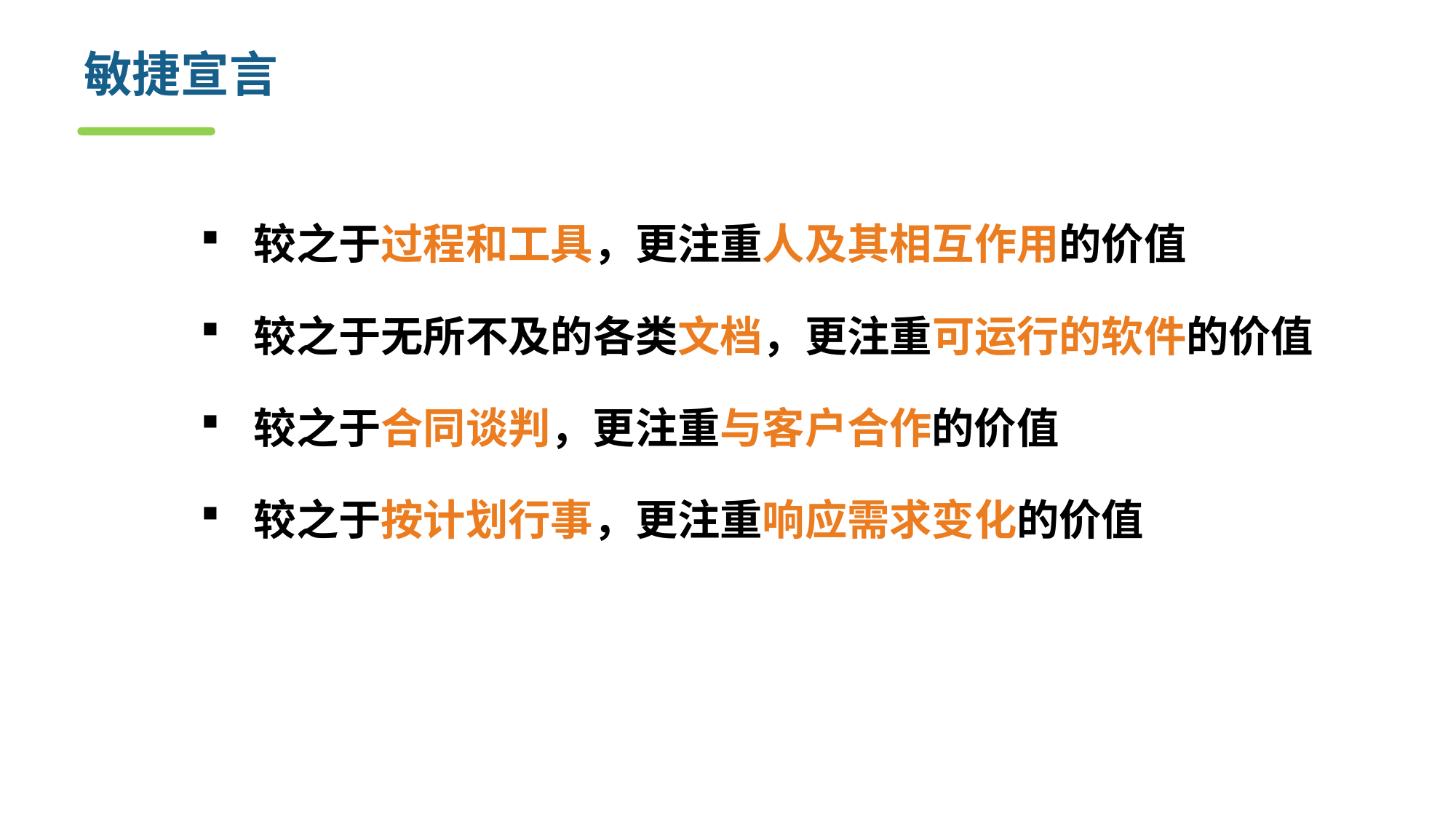

# 敏捷宣言
较之于过程和工具，更注重人及其相互作用的价值
较之于无所不及的各类文档，更注重可运行的软件的价值
较之于合同谈判，更注重与客户合作的价值
较之于按计划行事，更注重响应需求变化的价值
27